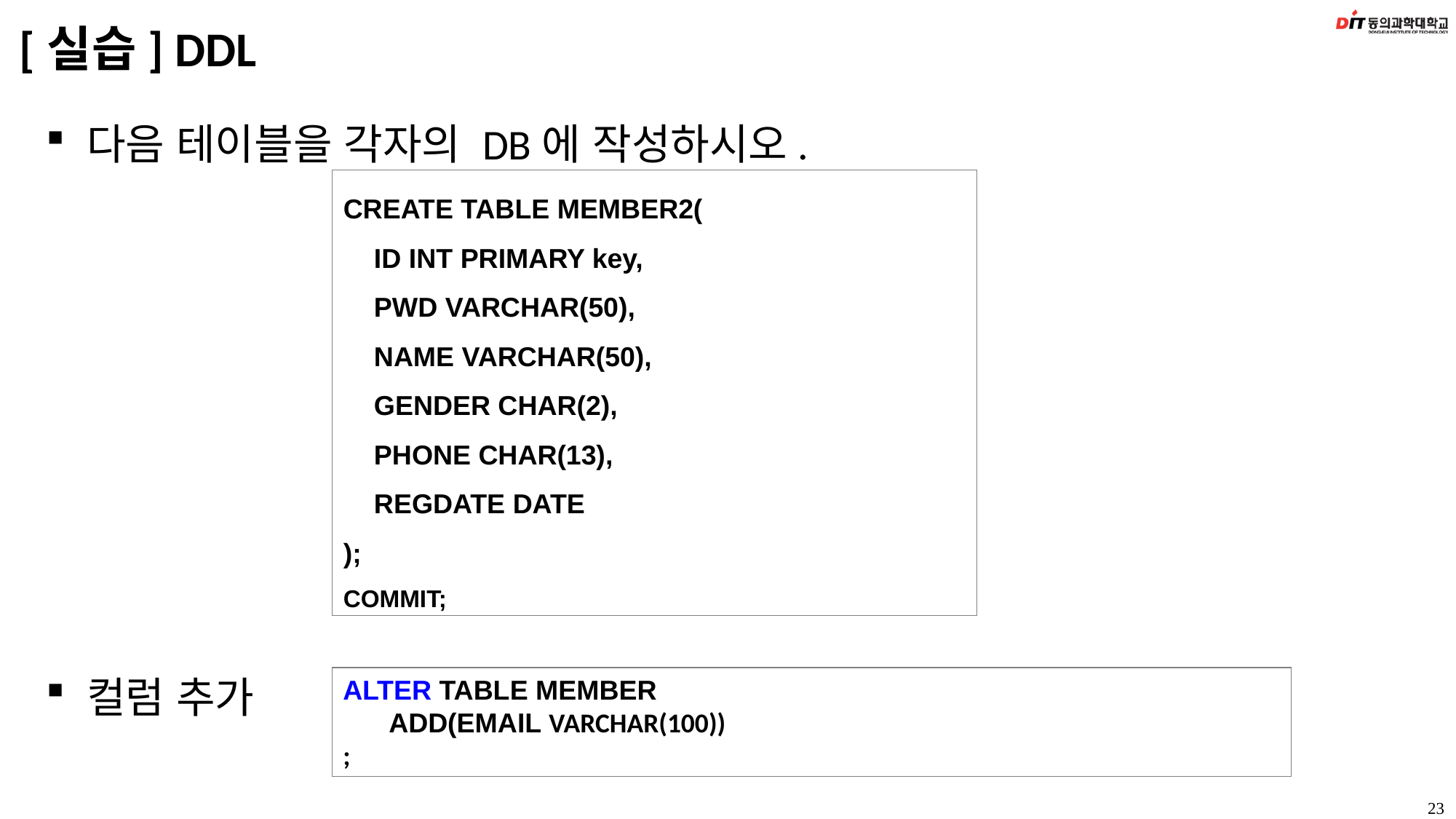

# [실습] DDL
다음 테이블을 각자의 DB에 작성하시오.

컬럼 추가

CREATE TABLE MEMBER2(
    ID INT PRIMARY key,
    PWD VARCHAR(50),
    NAME VARCHAR(50),
    GENDER CHAR(2),
    PHONE CHAR(13),
    REGDATE DATE
);
COMMIT;
ALTER TABLE MEMBER
      ADD(EMAIL VARCHAR(100))
;
23